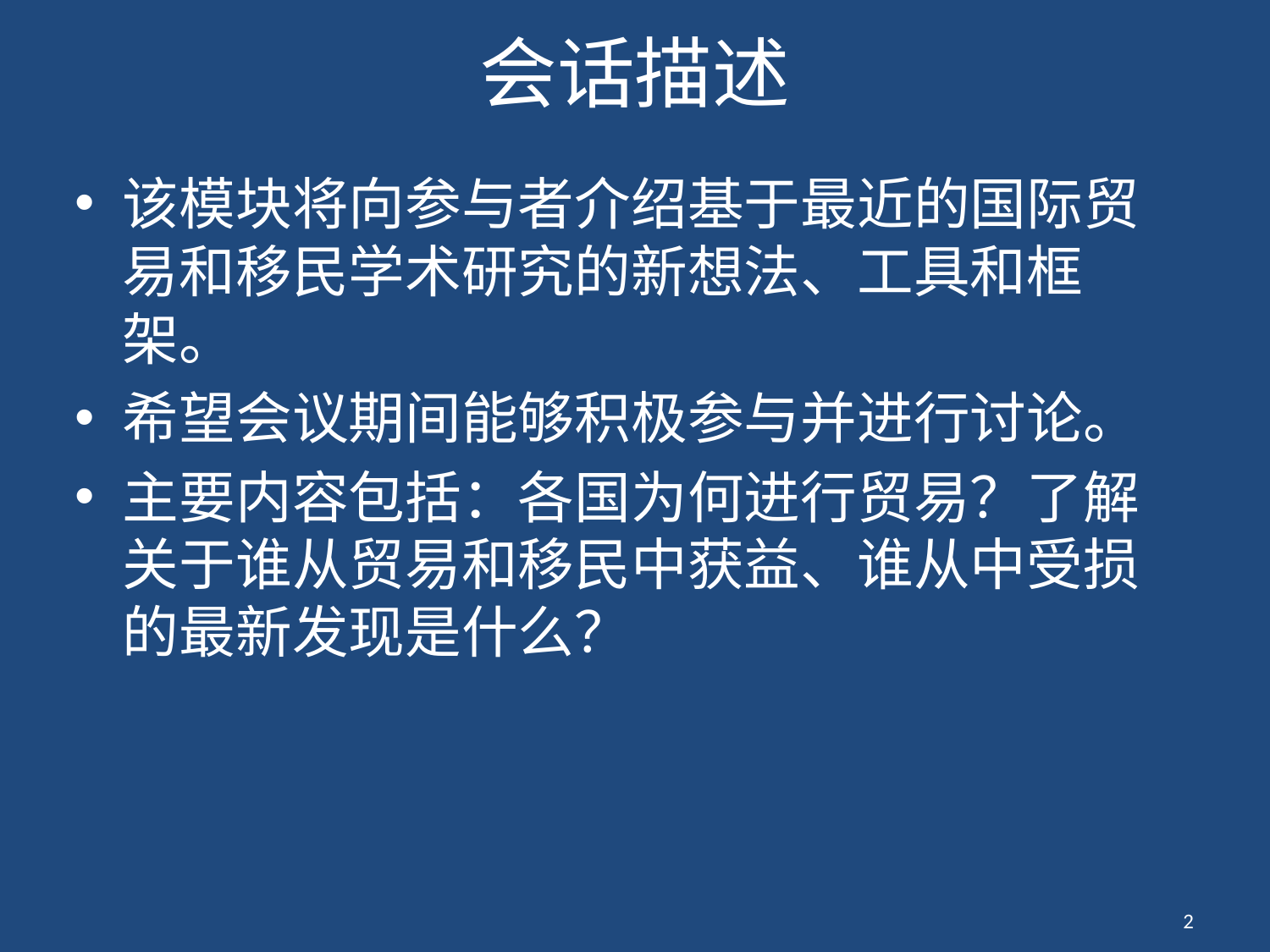

# 会话描述
该模块将向参与者介绍基于最近的国际贸易和移民学术研究的新想法、工具和框架。
希望会议期间能够积极参与并进行讨论。
主要内容包括：各国为何进行贸易？了解关于谁从贸易和移民中获益、谁从中受损的最新发现是什么？

2